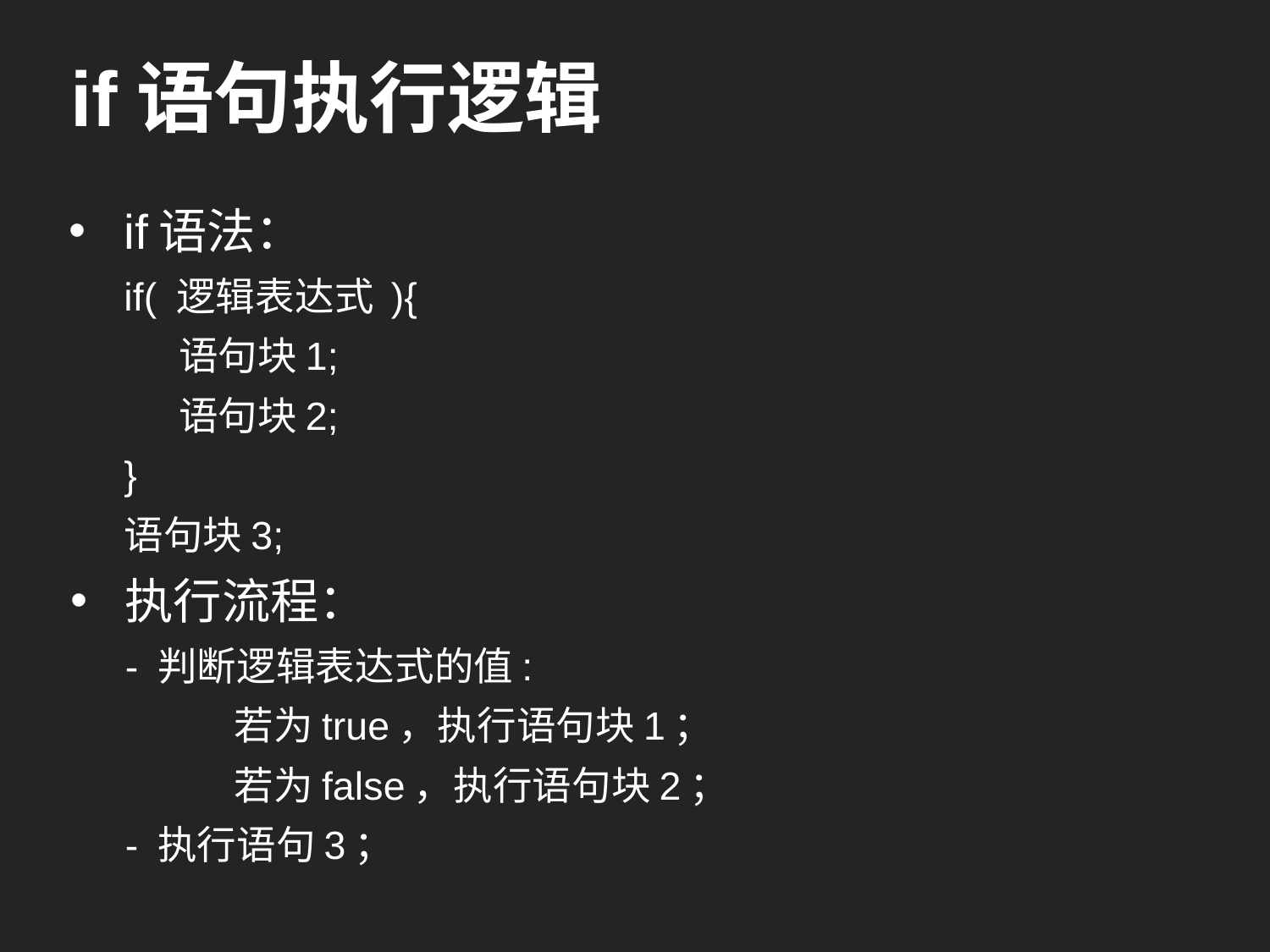

# if语句执行逻辑
if语法：
if( 逻辑表达式 ){
	语句块1;
	语句块2;
}
语句块3;
执行流程：
- 判断逻辑表达式的值:
	若为true，执行语句块1；
	若为false，执行语句块2；
- 执行语句3；